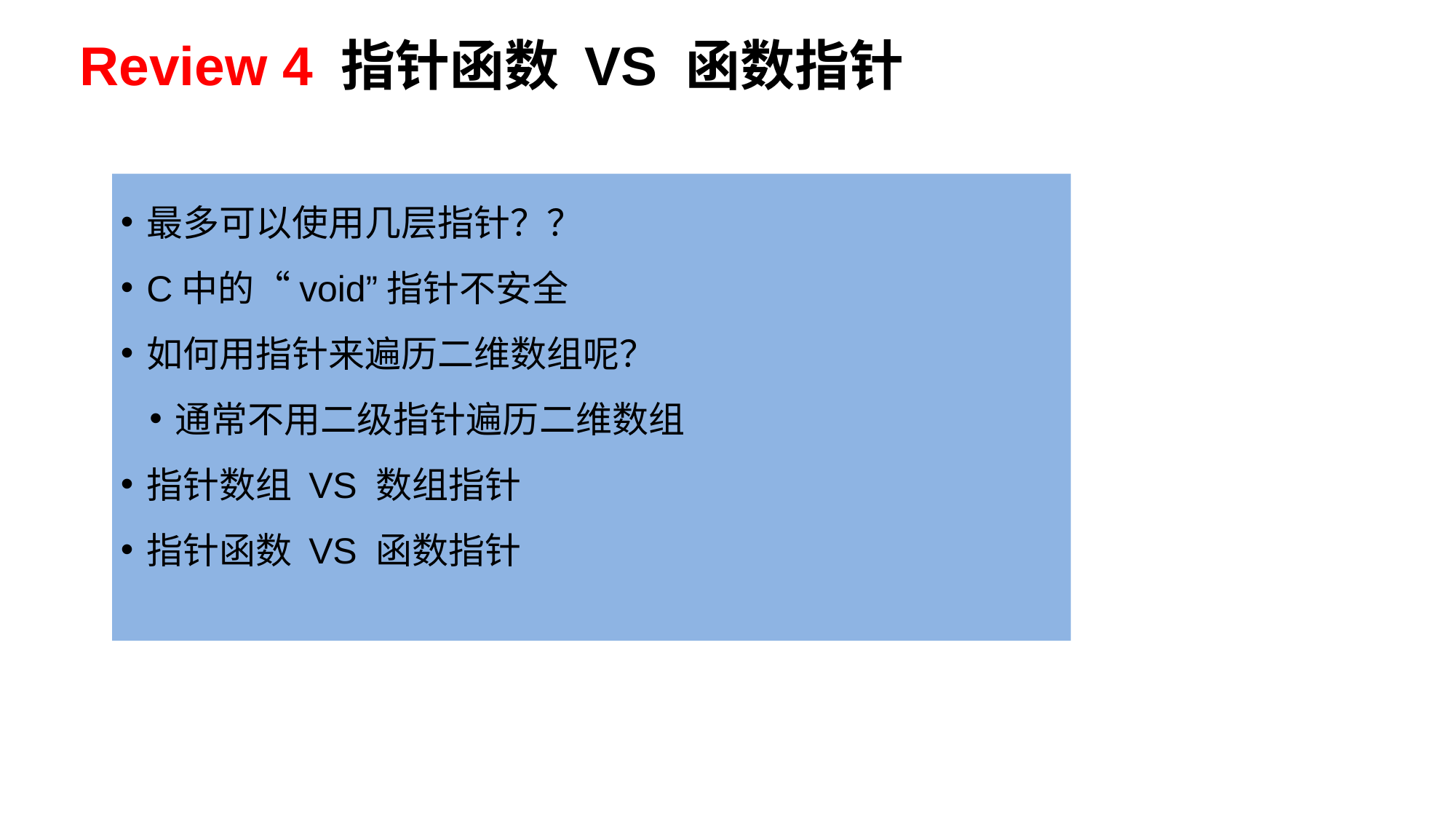

Review 4 指针函数 VS 函数指针
最多可以使用几层指针？？
C中的“void”指针不安全
如何用指针来遍历二维数组呢？
通常不用二级指针遍历二维数组
指针数组 VS 数组指针
指针函数 VS 函数指针